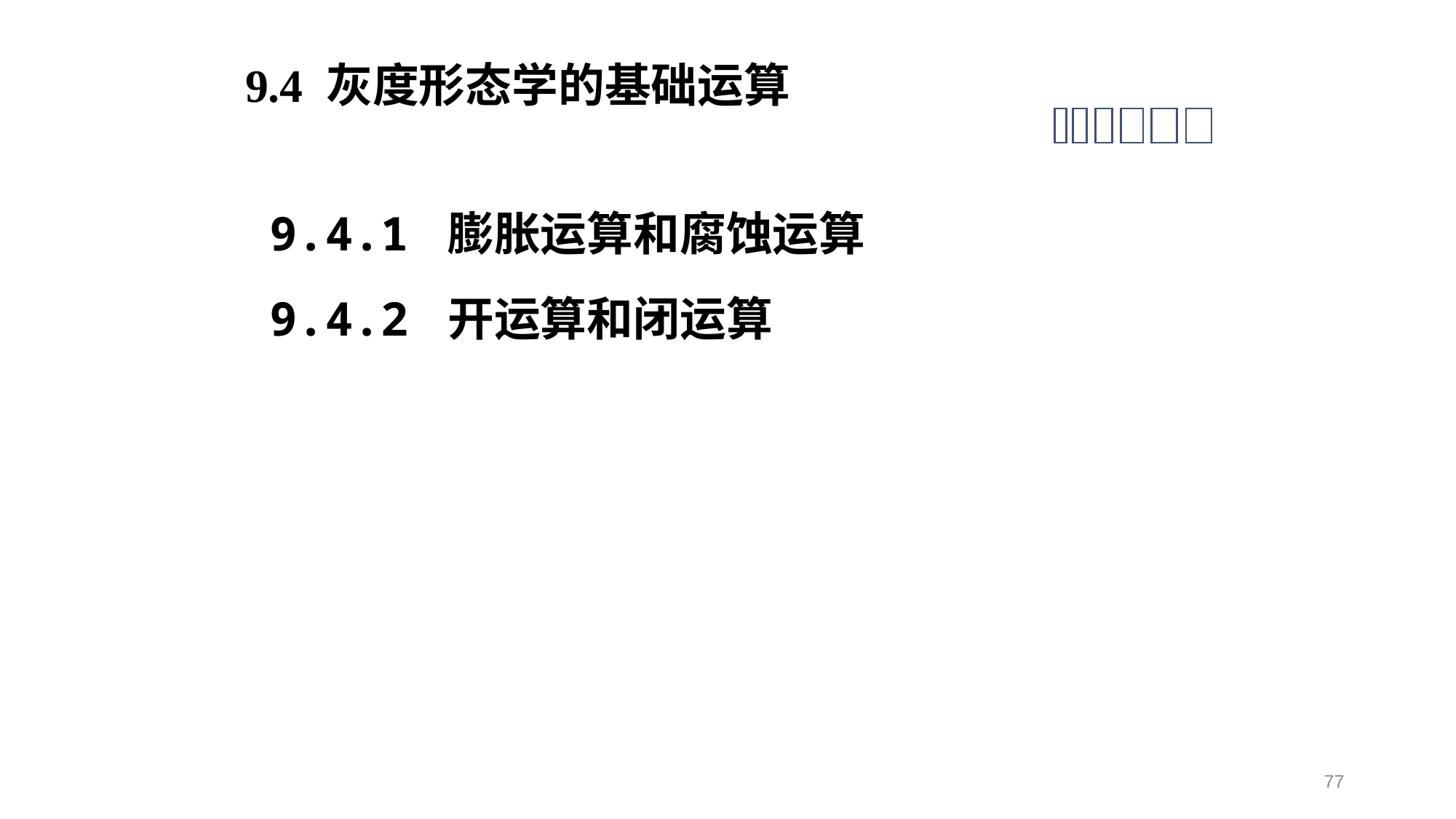

9.4 灰度形态学的基础运算

9.4.1 膨胀运算和腐蚀运算
9.4.2 开运算和闭运算
77